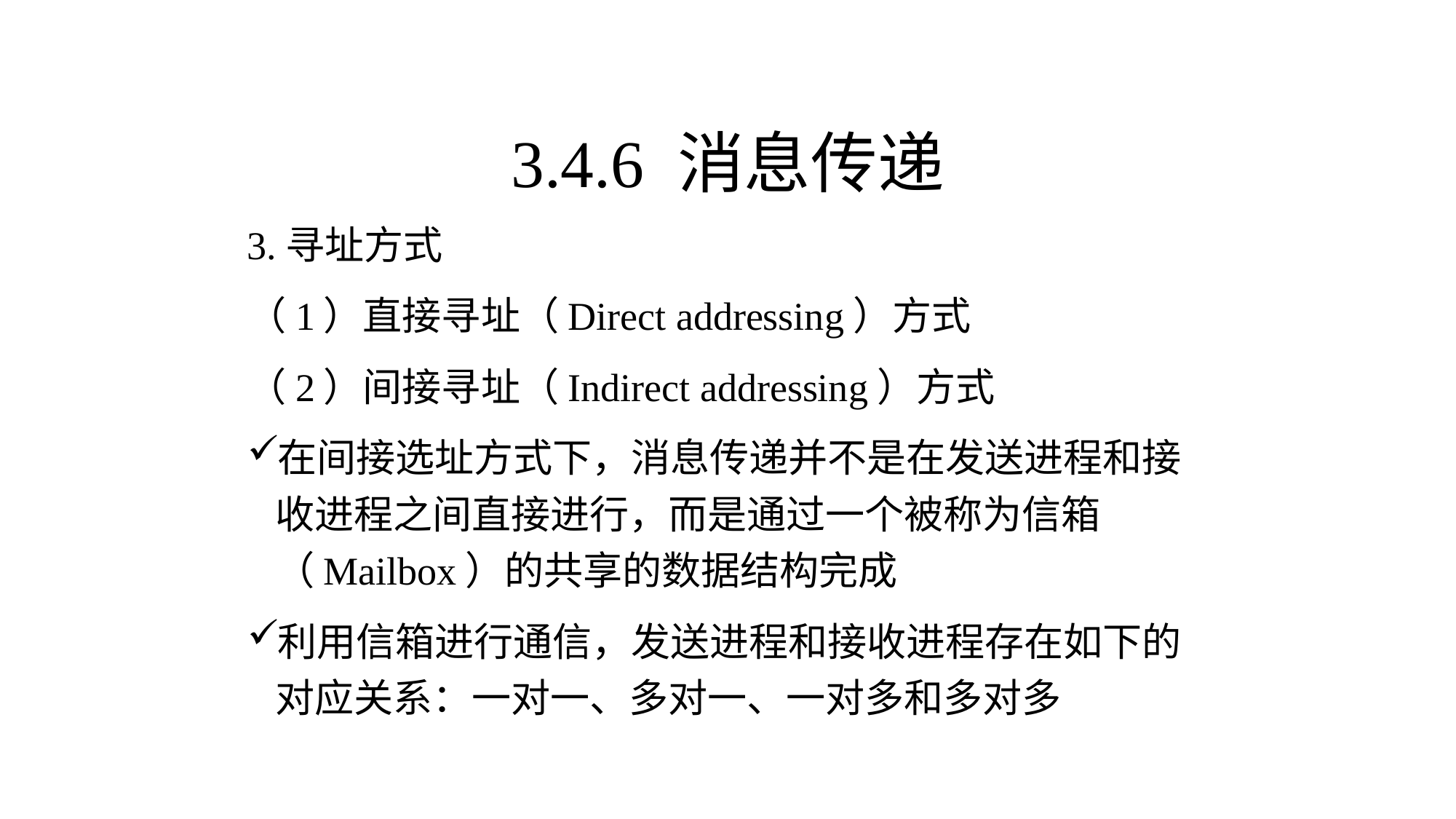

3.4.6 消息传递
3.寻址方式
（1）直接寻址（Direct addressing）方式
（2）间接寻址（Indirect addressing）方式
在间接选址方式下，消息传递并不是在发送进程和接收进程之间直接进行，而是通过一个被称为信箱（Mailbox）的共享的数据结构完成
利用信箱进行通信，发送进程和接收进程存在如下的对应关系：一对一、多对一、一对多和多对多

31